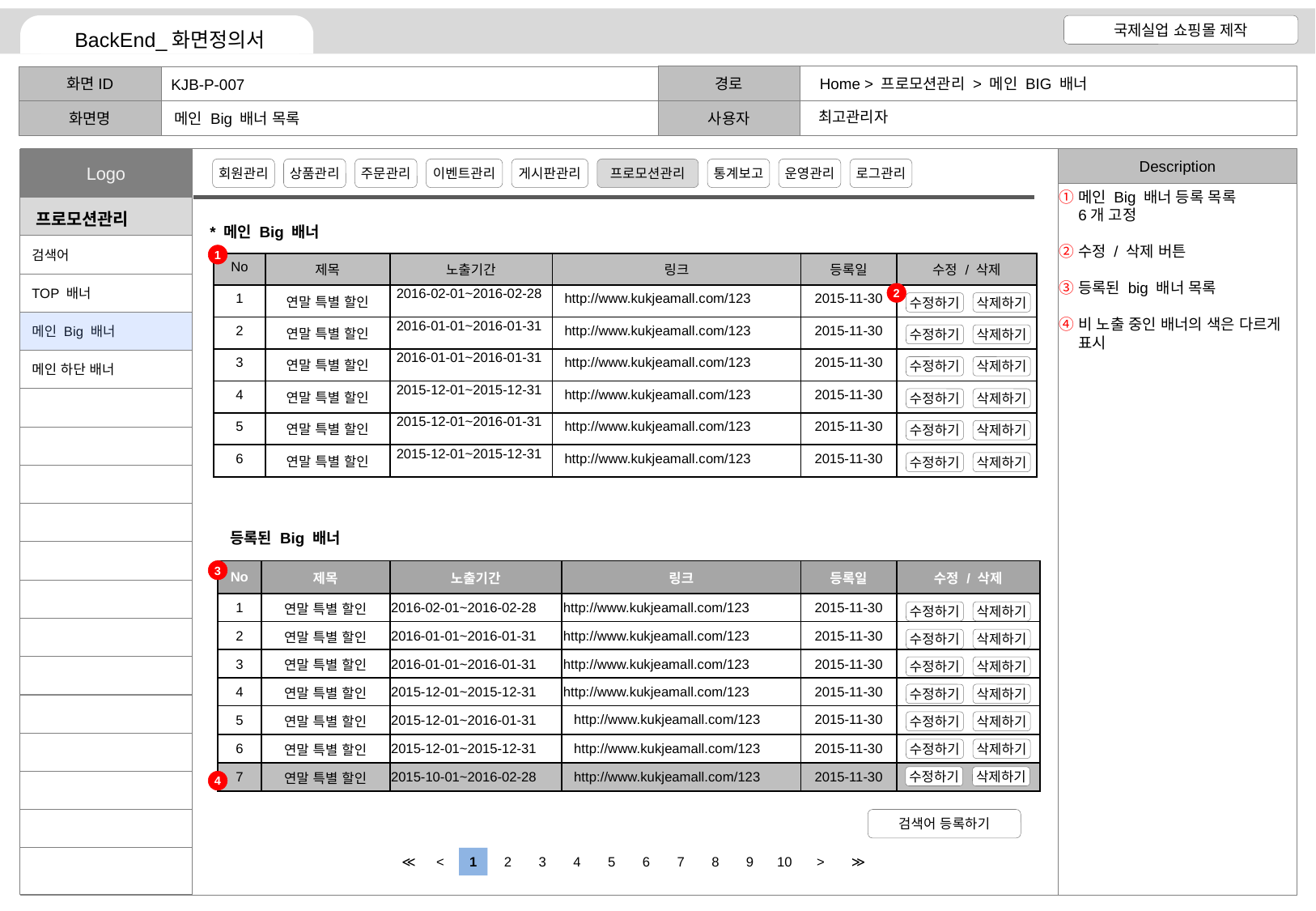

Home > 프로모션관리 > 메인 BIG 배너
KJB-P-007
최고관리자
메인 Big 배너 목록
메인 Big 배너 등록 목록
6개 고정

수정 / 삭제 버튼
등록된 big 배너 목록

비 노출 중인 배너의 색은 다르게 표시
* 메인 Big 배너
1
| No | 제목 | 노출기간 | 링크 | 등록일 | 수정 / 삭제 |
| --- | --- | --- | --- | --- | --- |
| 1 | 연말 특별 할인 | 2016-02-01~2016-02-28 | http://www.kukjeamall.com/123 | 2015-11-30 |  |
| 2 | 연말 특별 할인 | 2016-01-01~2016-01-31 | http://www.kukjeamall.com/123 | 2015-11-30 |  |
| 3 | 연말 특별 할인 | 2016-01-01~2016-01-31 | http://www.kukjeamall.com/123 | 2015-11-30 |  |
| 4 | 연말 특별 할인 | 2015-12-01~2015-12-31 | http://www.kukjeamall.com/123 | 2015-11-30 |  |
| 5 | 연말 특별 할인 | 2015-12-01~2016-01-31 | http://www.kukjeamall.com/123 | 2015-11-30 |  |
| 6 | 연말 특별 할인 | 2015-12-01~2015-12-31 | http://www.kukjeamall.com/123 | 2015-11-30 |  |
2
수정하기
삭제하기

수정하기
삭제하기
수정하기
삭제하기
수정하기
삭제하기
수정하기
삭제하기
수정하기
삭제하기
등록된 Big 배너
3
| No | 제목 | 노출기간 | 링크 | 등록일 | 수정 / 삭제 |
| --- | --- | --- | --- | --- | --- |
| 1 | 연말 특별 할인 | 2016-02-01~2016-02-28 | http://www.kukjeamall.com/123 | 2015-11-30 |  |
| 2 | 연말 특별 할인 | 2016-01-01~2016-01-31 | http://www.kukjeamall.com/123 | 2015-11-30 |  |
| 3 | 연말 특별 할인 | 2016-01-01~2016-01-31 | http://www.kukjeamall.com/123 | 2015-11-30 |  |
| 4 | 연말 특별 할인 | 2015-12-01~2015-12-31 | http://www.kukjeamall.com/123 | 2015-11-30 |  |
| 5 | 연말 특별 할인 | 2015-12-01~2016-01-31 | http://www.kukjeamall.com/123 | 2015-11-30 |  |
| 6 | 연말 특별 할인 | 2015-12-01~2015-12-31 | http://www.kukjeamall.com/123 | 2015-11-30 |  |
| 7 | 연말 특별 할인 | 2015-10-01~2016-02-28 | http://www.kukjeamall.com/123 | 2015-11-30 |  |
수정하기
삭제하기
수정하기
삭제하기
수정하기
삭제하기
수정하기
삭제하기
수정하기
삭제하기
수정하기
삭제하기
수정하기
삭제하기
4
검색어 등록하기
≪
<
1
2
3
4
5
6
7
8
9
10
>
≫